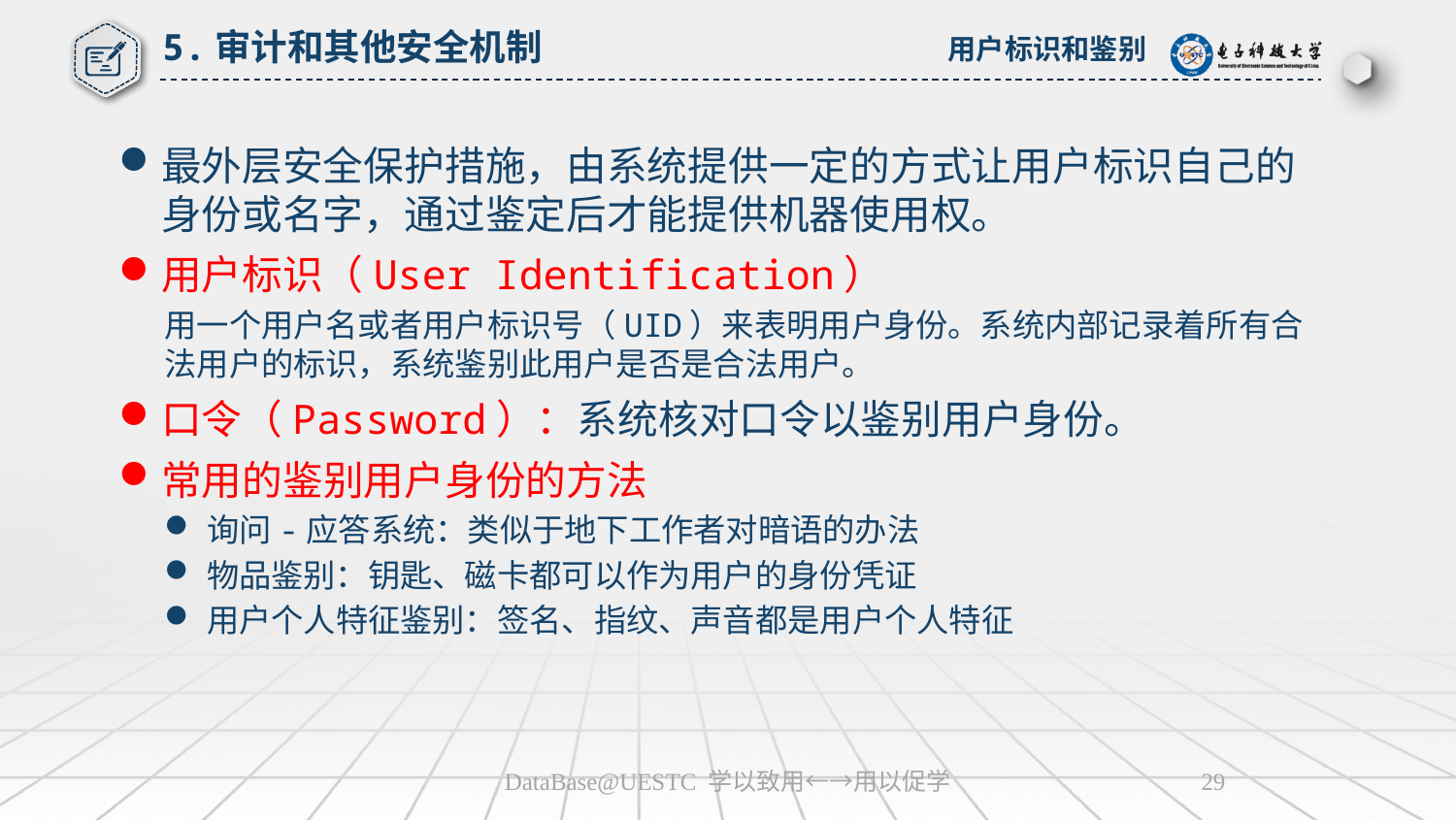

# 5.审计和其他安全机制
用户标识和鉴别
最外层安全保护措施，由系统提供一定的方式让用户标识自己的身份或名字，通过鉴定后才能提供机器使用权。
用户标识（User Identification）
用一个用户名或者用户标识号（UID）来表明用户身份。系统内部记录着所有合法用户的标识，系统鉴别此用户是否是合法用户。
口令（Password）：系统核对口令以鉴别用户身份。
常用的鉴别用户身份的方法
询问-应答系统：类似于地下工作者对暗语的办法
物品鉴别：钥匙、磁卡都可以作为用户的身份凭证
用户个人特征鉴别：签名、指纹、声音都是用户个人特征

DataBase@UESTC 学以致用←→用以促学
29